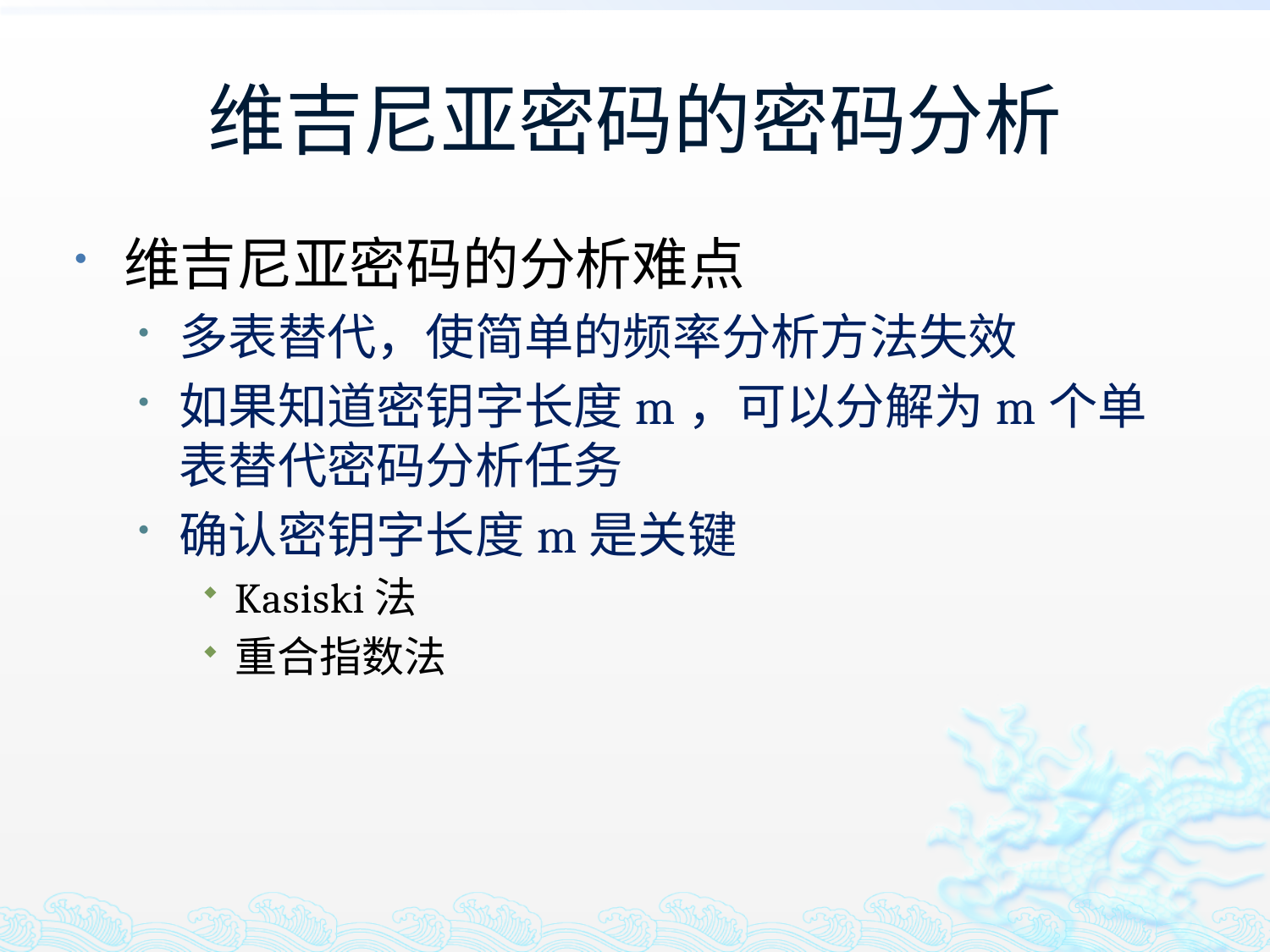

# 维吉尼亚密码的密码分析
维吉尼亚密码的分析难点
多表替代，使简单的频率分析方法失效
如果知道密钥字长度m，可以分解为m个单表替代密码分析任务
确认密钥字长度m是关键
Kasiski法
重合指数法